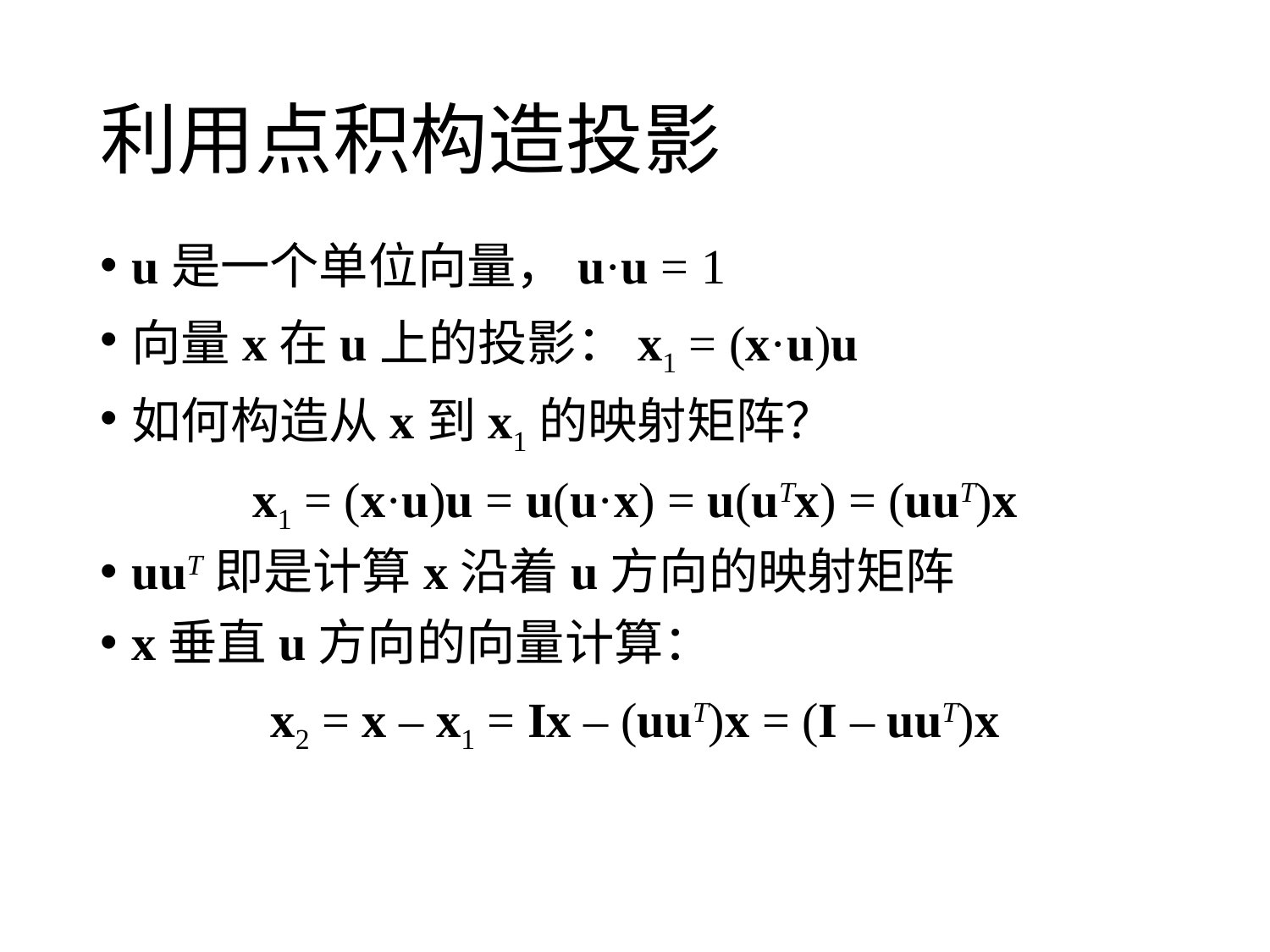

# 利用点积构造投影
u是一个单位向量，u·u = 1
向量x在u上的投影：x1 = (x·u)u
如何构造从x到x1的映射矩阵？
x1 = (x·u)u = u(u·x) = u(uTx) = (uuT)x
uuT即是计算x沿着u方向的映射矩阵
x垂直u方向的向量计算：
x2 = x – x1 = Ix – (uuT)x = (I – uuT)x